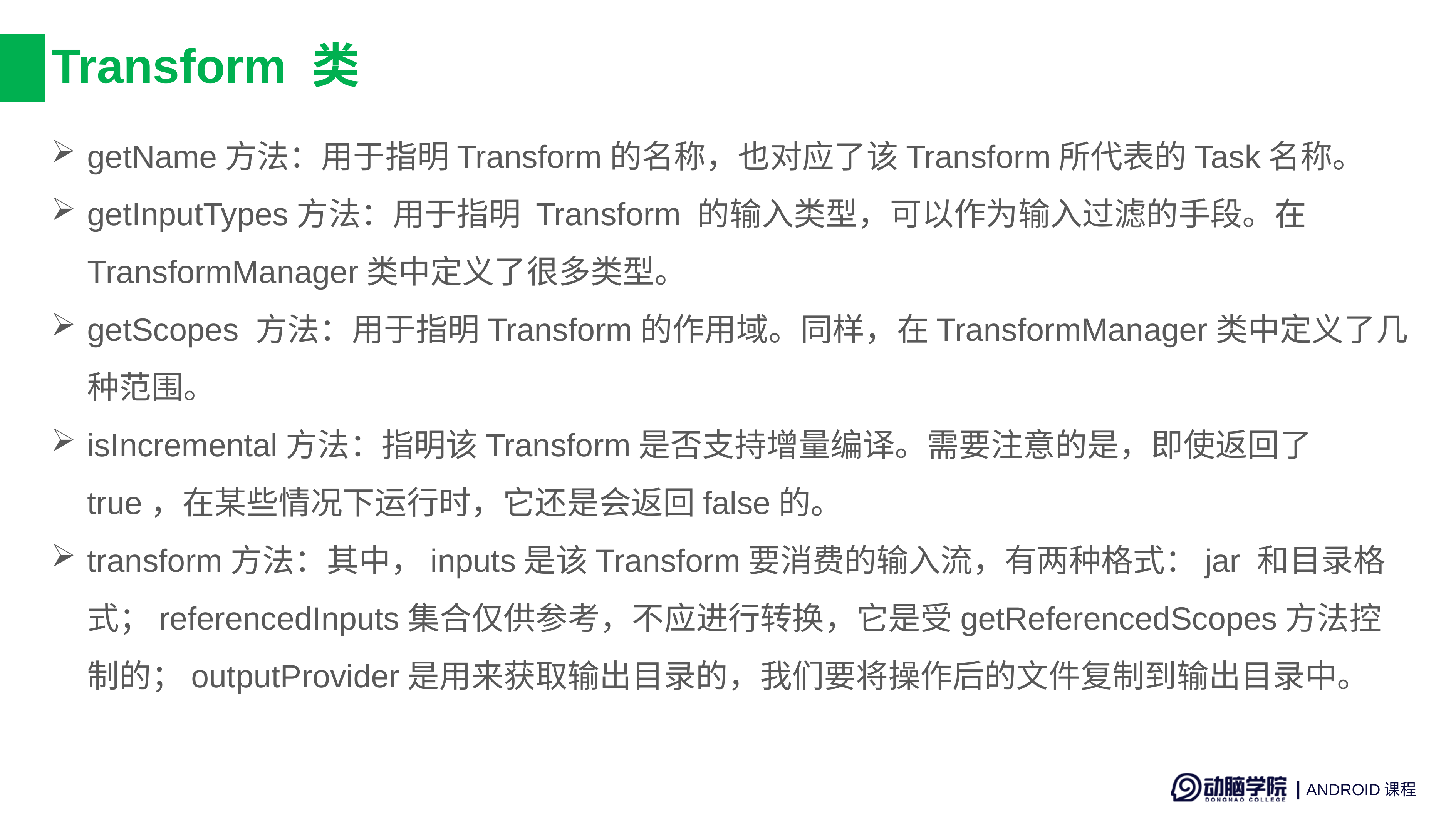

# Transform 类
getName方法：用于指明Transform的名称，也对应了该Transform所代表的Task名称。
getInputTypes方法：用于指明 Transform 的输入类型，可以作为输入过滤的手段。在TransformManager类中定义了很多类型。
getScopes 方法：用于指明Transform的作用域。同样，在TransformManager类中定义了几种范围。
isIncremental方法：指明该Transform是否支持增量编译。需要注意的是，即使返回了 true，在某些情况下运行时，它还是会返回false的。
transform方法：其中，inputs是该Transform要消费的输入流，有两种格式：jar 和目录格式；referencedInputs集合仅供参考，不应进行转换，它是受getReferencedScopes方法控制的；outputProvider是用来获取输出目录的，我们要将操作后的文件复制到输出目录中。